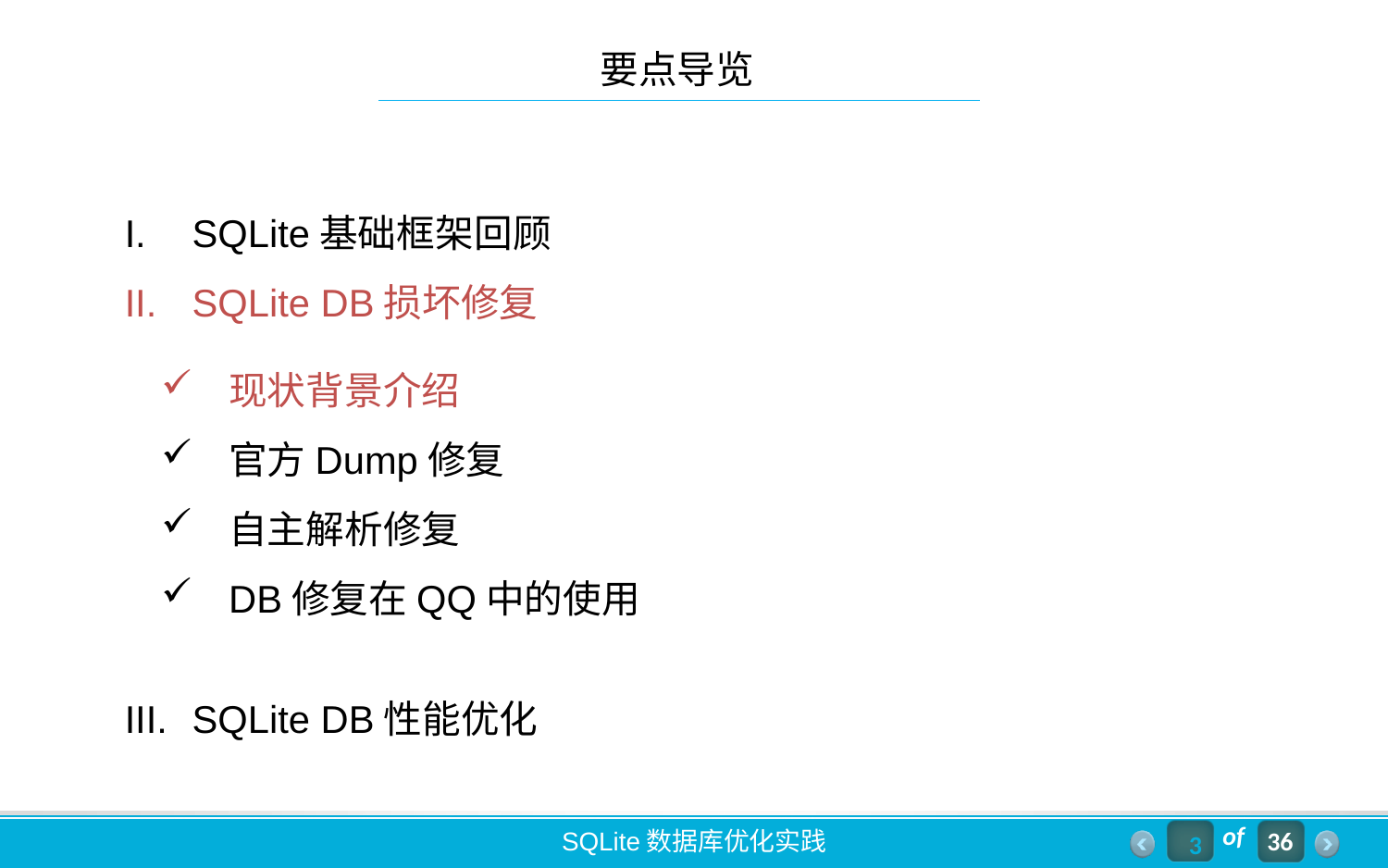

要点导览
SQLite基础框架回顾
SQLite DB损坏修复

SQLite DB性能优化
现状背景介绍
官方Dump修复
自主解析修复
DB修复在QQ中的使用
3